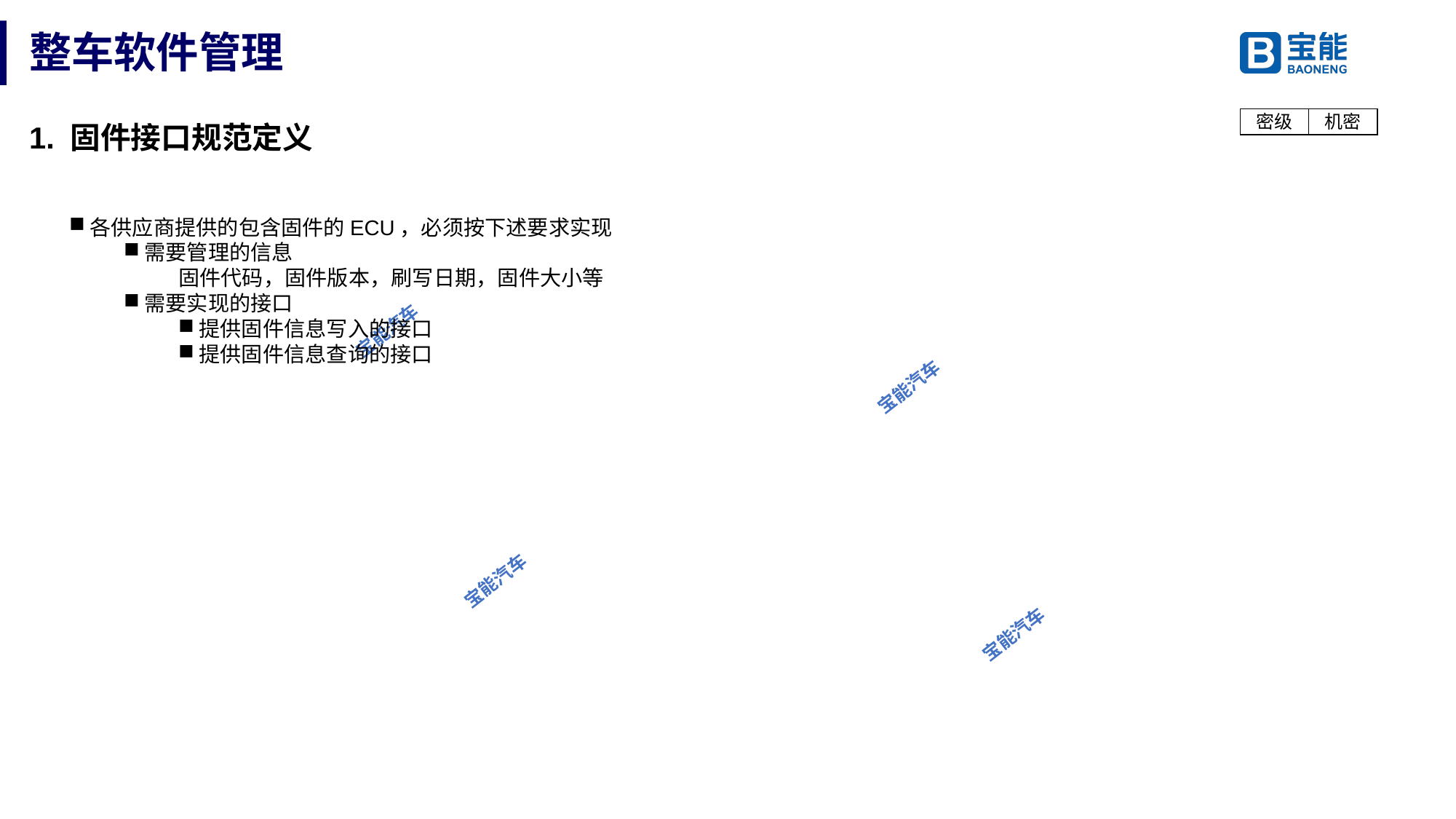

# 整车软件管理
1. 固件接口规范定义
各供应商提供的包含固件的ECU，必须按下述要求实现
需要管理的信息
固件代码，固件版本，刷写日期，固件大小等
需要实现的接口
提供固件信息写入的接口
提供固件信息查询的接口
5